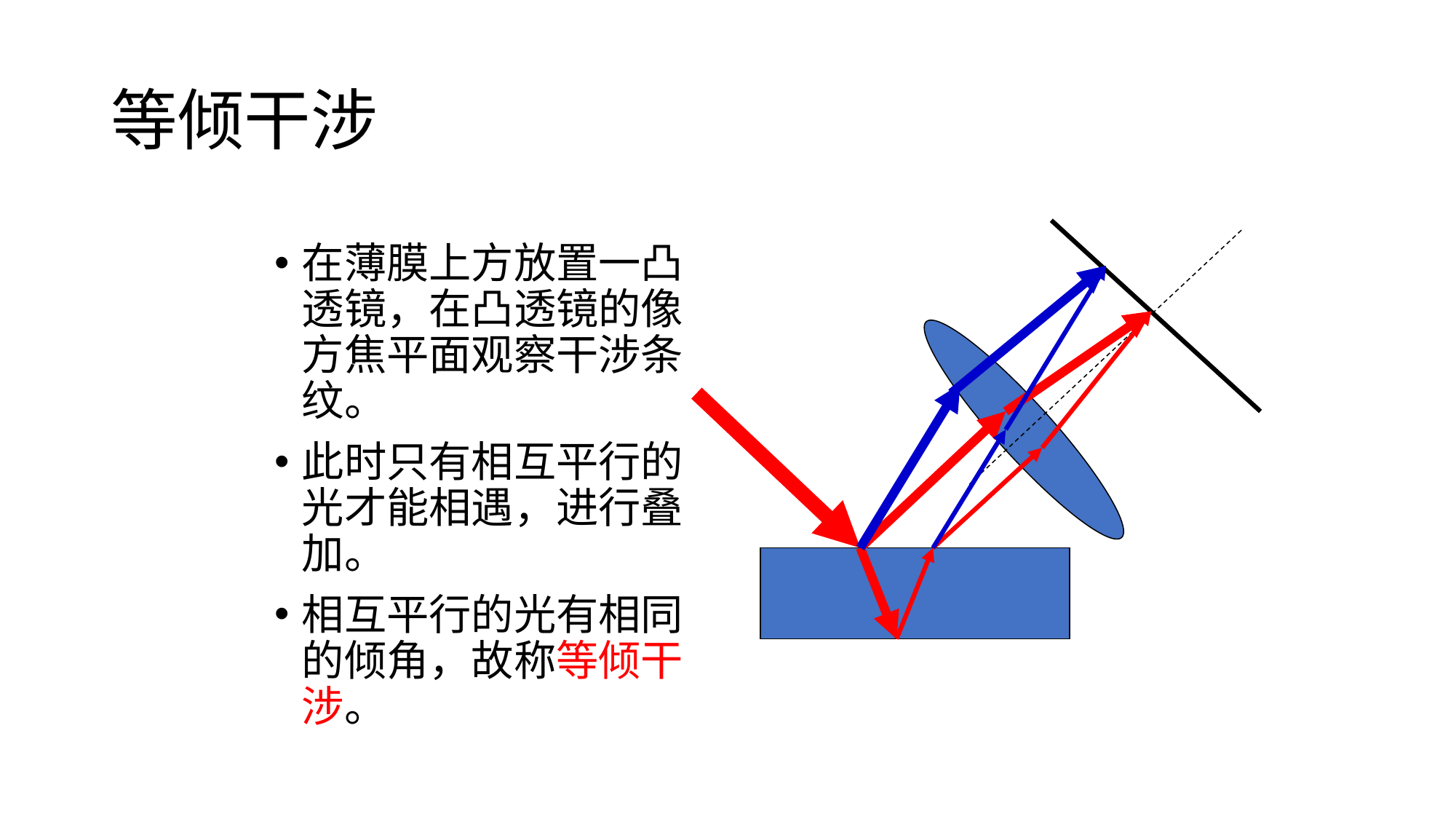

# 等倾干涉

在薄膜上方放置一凸透镜，在凸透镜的像方焦平面观察干涉条纹。
此时只有相互平行的光才能相遇，进行叠加。
相互平行的光有相同的倾角，故称等倾干涉。